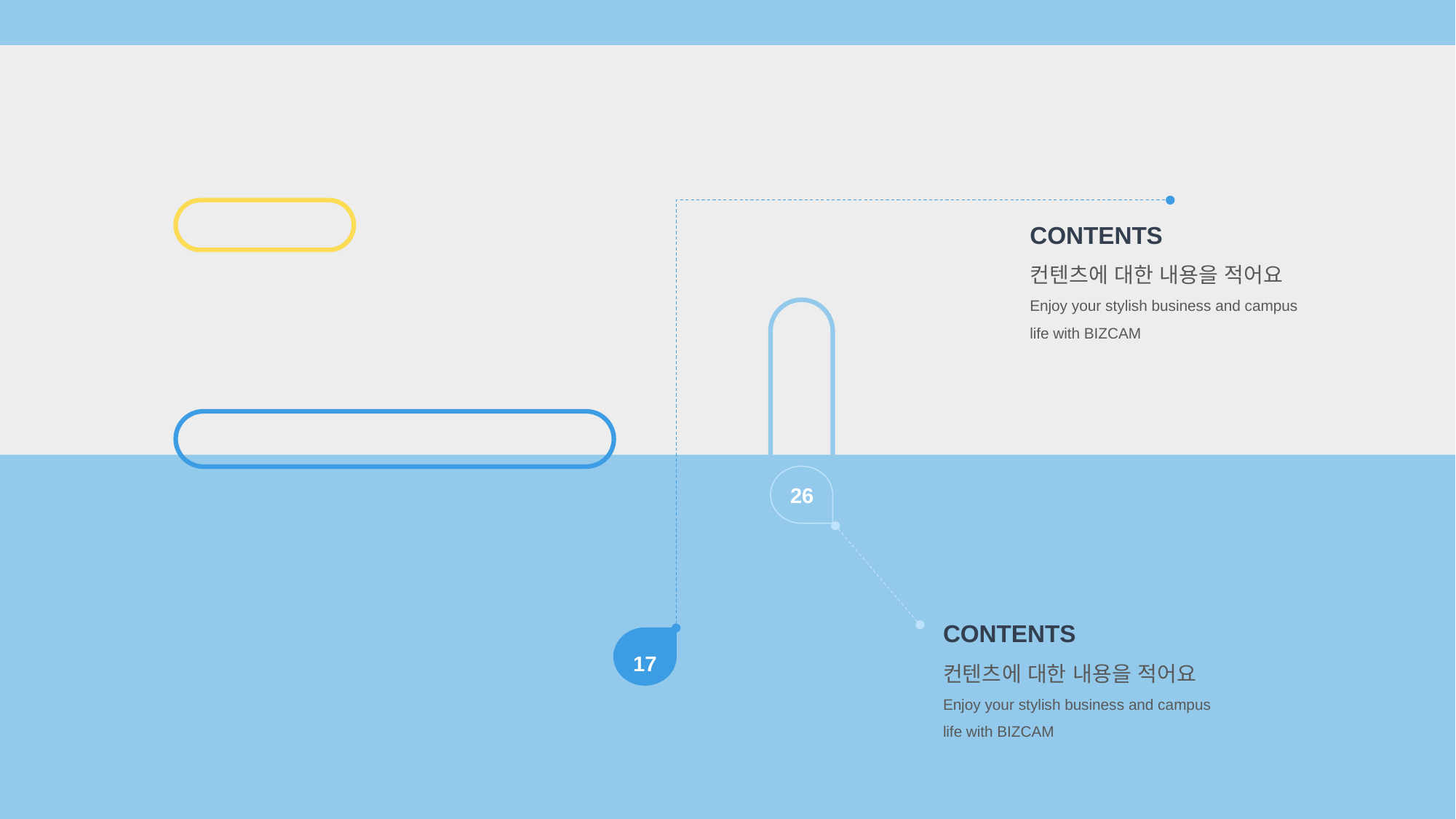

CONTENTS
컨텐츠에 대한 내용을 적어요
Enjoy your stylish business and campus life with BIZCAM

26
CONTENTS
컨텐츠에 대한 내용을 적어요
Enjoy your stylish business and campus life with BIZCAM
17